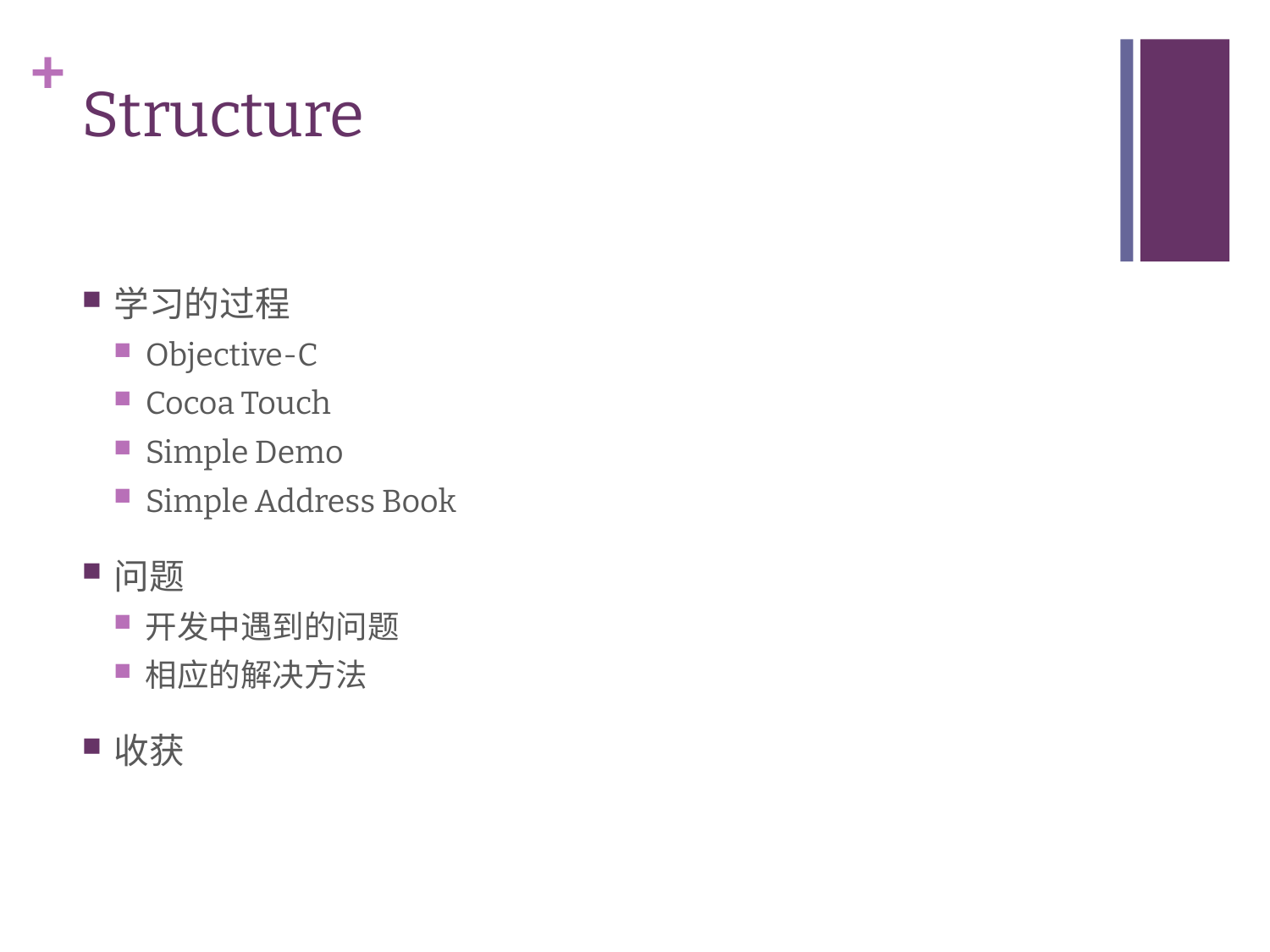

# Structure
学习的过程
Objective-C
Cocoa Touch
Simple Demo
Simple Address Book
问题
开发中遇到的问题
相应的解决方法
收获